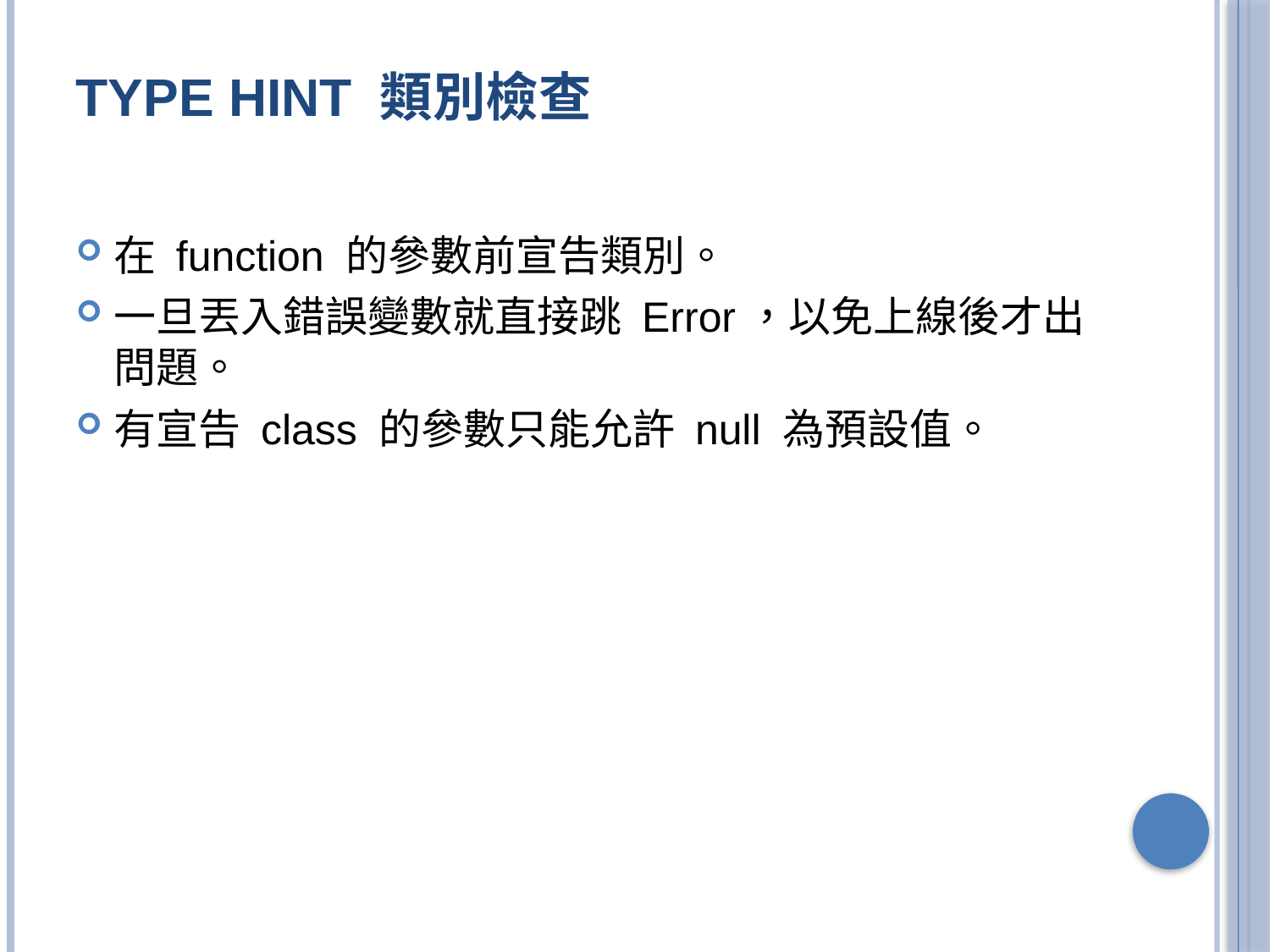

# Type Hint 類別檢查
在 function 的參數前宣告類別。
一旦丟入錯誤變數就直接跳 Error，以免上線後才出問題。
有宣告 class 的參數只能允許 null 為預設值。